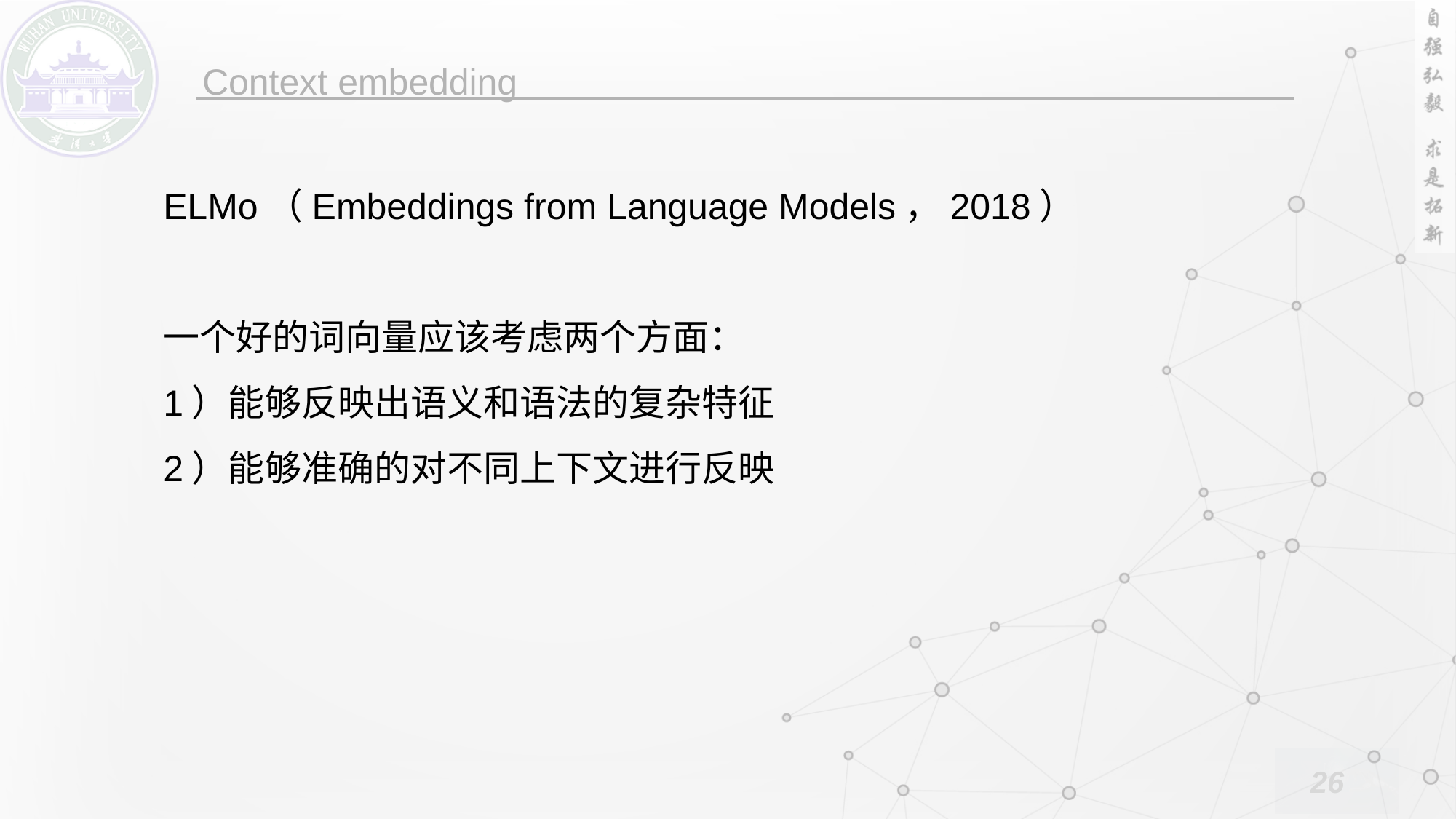

ELMo（Embeddings from Language Models，2018）

一个好的词向量应该考虑两个方面：
1）能够反映出语义和语法的复杂特征
2）能够准确的对不同上下文进行反映
26